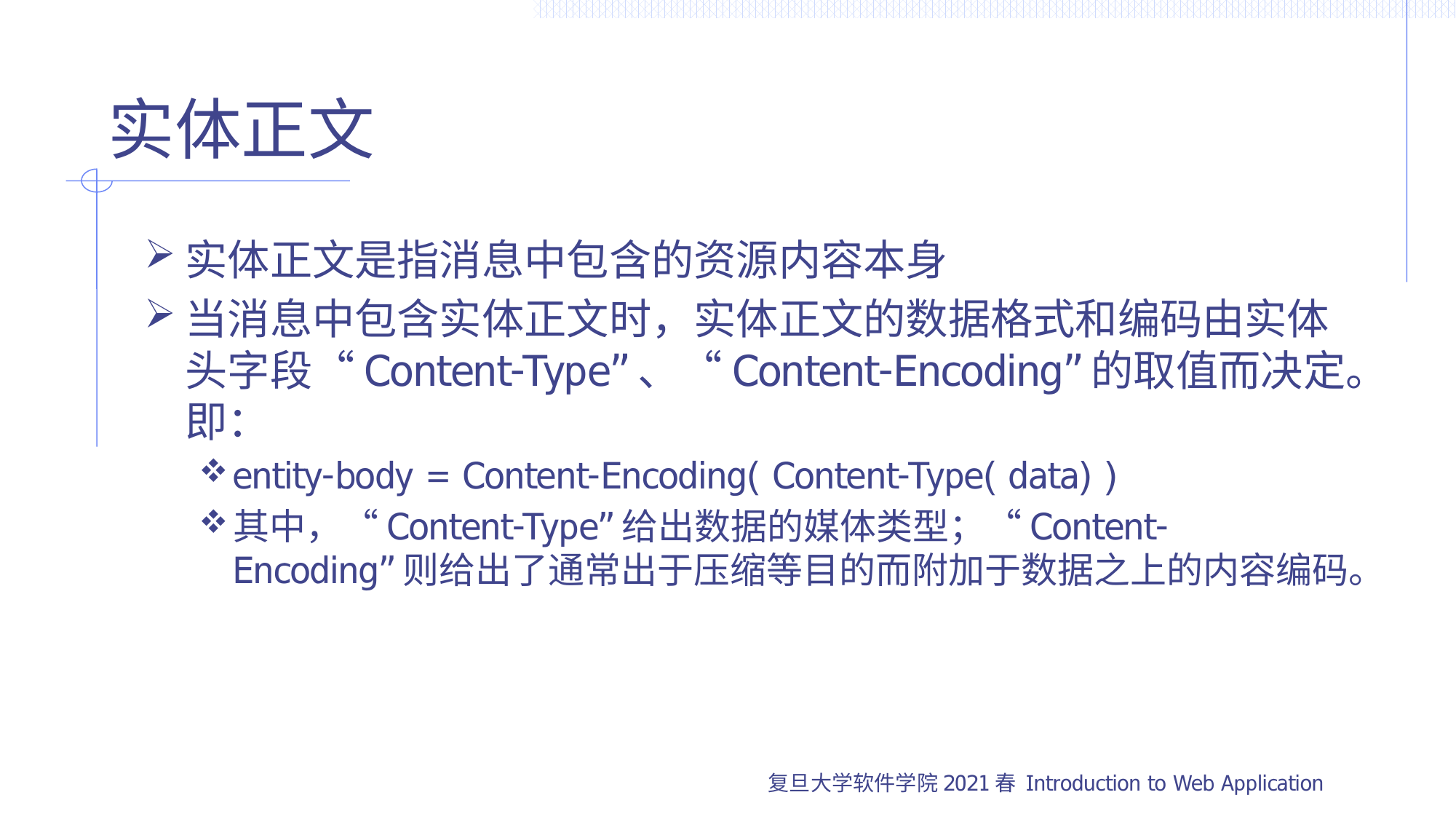

# 实体正文
实体正文是指消息中包含的资源内容本身
当消息中包含实体正文时，实体正文的数据格式和编码由实体头字段“Content-Type”、“Content-Encoding”的取值而决定。即：
entity-body = Content-Encoding( Content-Type( data) )
其中，“Content-Type”给出数据的媒体类型；“Content-Encoding”则给出了通常出于压缩等目的而附加于数据之上的内容编码。